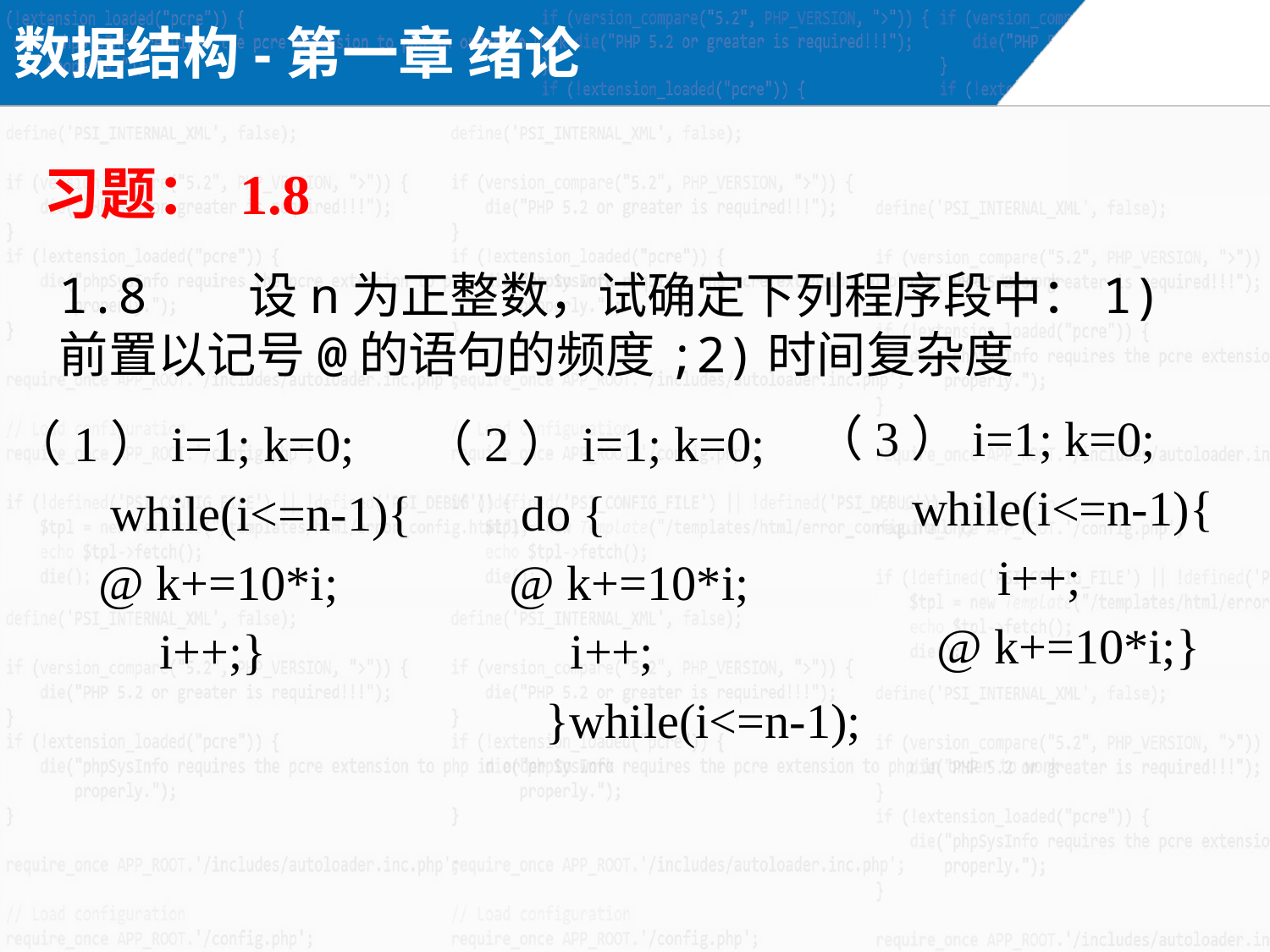

数据结构-第一章 绪论
习题： 1.8
1.8   设n为正整数，试确定下列程序段中：1)前置以记号@的语句的频度;2)时间复杂度
（3）i=1; k=0;
        while(i<=n-1){
               i++;
          @ k+=10*i;}
（1）i=1; k=0;
        while(i<=n-1){
       @ k+=10*i;
            i++;}
（2）i=1; k=0;
        do {
       @ k+=10*i;
            i++;
          }while(i<=n-1);